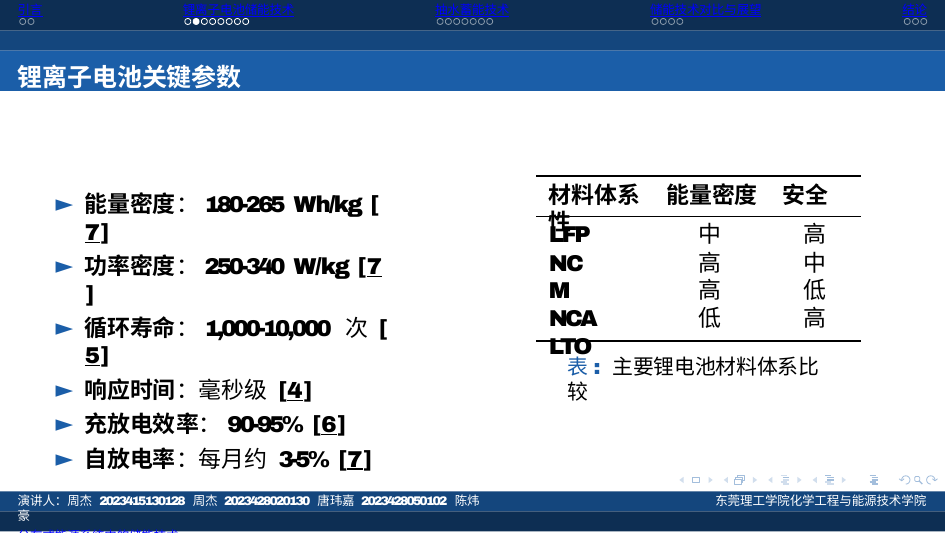

引言
锂离子电池储能技术
抽水蓄能技术
储能技术对比与展望
结论

锂离子电池关键参数

材料体系	能量密度	安全性
能量密度：180-265 Wh/kg [7]
功率密度：250-340 W/kg [7]
循环寿命：1,000-10,000 次 [5]
响应时间：毫秒级 [4]
充放电效率：90-95% [6]
自放电率：每月约 3-5% [7]

LFP  NCM  NCA  LTO
中 高 高 低
高 中 低 高

表: 主要锂电池材料体系比较
演讲人：周杰 2023415130128 周杰 2023428020130 唐玮嘉 2023428050102 陈炜豪
分布式能源系统中的储能技术
东莞理工学院化学工程与能源技术学院